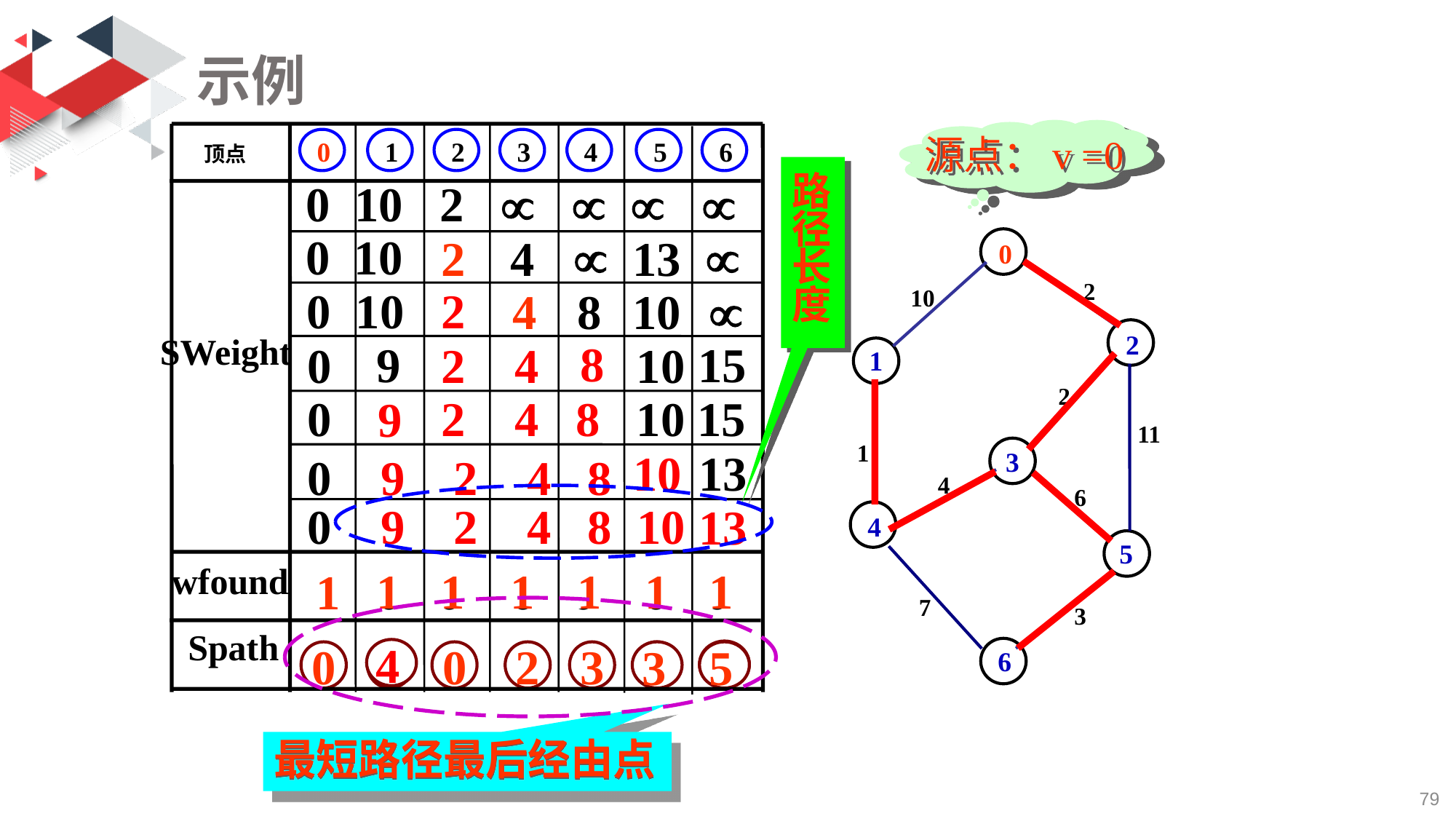

# 示例

源点：v =0

0

1

2

3

4

5

6
顶点

路
径长度

0  10   2   ∝   ∝  ∝   ∝
0  10              ∝        ∝
2
4
13

0

2
10

2

1

2

11
1

3
4

6

4

5

7
3

6

0  10   2                    ∝
4
8
10
SWeight
8
0         2    4        10
9
15

0         2    4   8   10 15

9
10
13
0    9    2    4   8

0    9    2    4   8  10
13
wfound
1   0   0    0   0    0   0
1
1
1
1
1
1

最短路径最后经由点
Spath
0
4

2

0
0
2

3

5

3

5

79